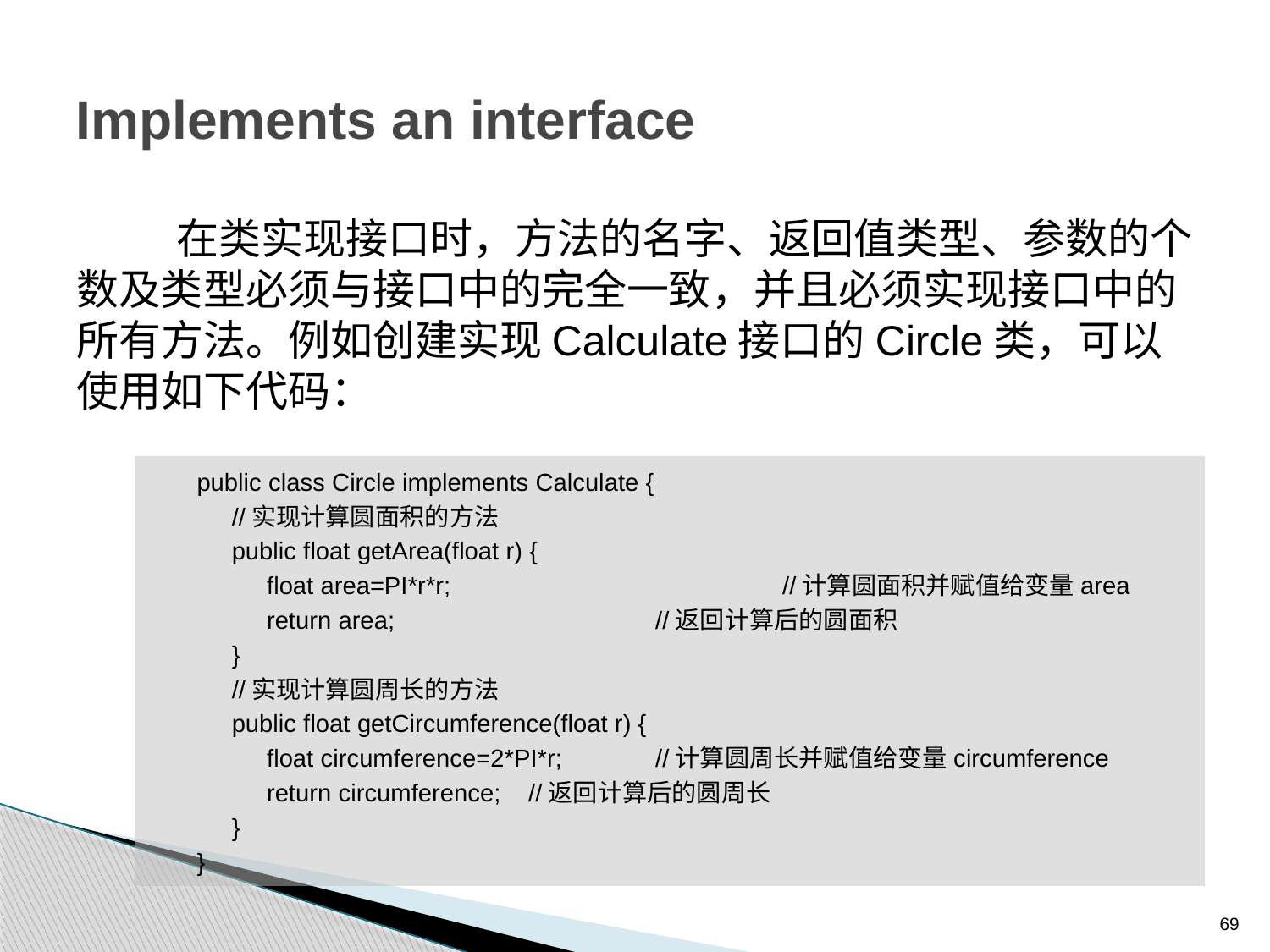

# Implements an interface
在类实现接口时，方法的名字、返回值类型、参数的个数及类型必须与接口中的完全一致，并且必须实现接口中的所有方法。例如创建实现Calculate接口的Circle类，可以使用如下代码：
public class Circle implements Calculate {
     //实现计算圆面积的方法
     public float getArea(float r) {
          float area=PI*r*r;			//计算圆面积并赋值给变量area
          return area;			//返回计算后的圆面积
     }
     //实现计算圆周长的方法
     public float getCircumference(float r) {
          float circumference=2*PI*r;	//计算圆周长并赋值给变量circumference
          return circumference;	//返回计算后的圆周长
     }
}
69